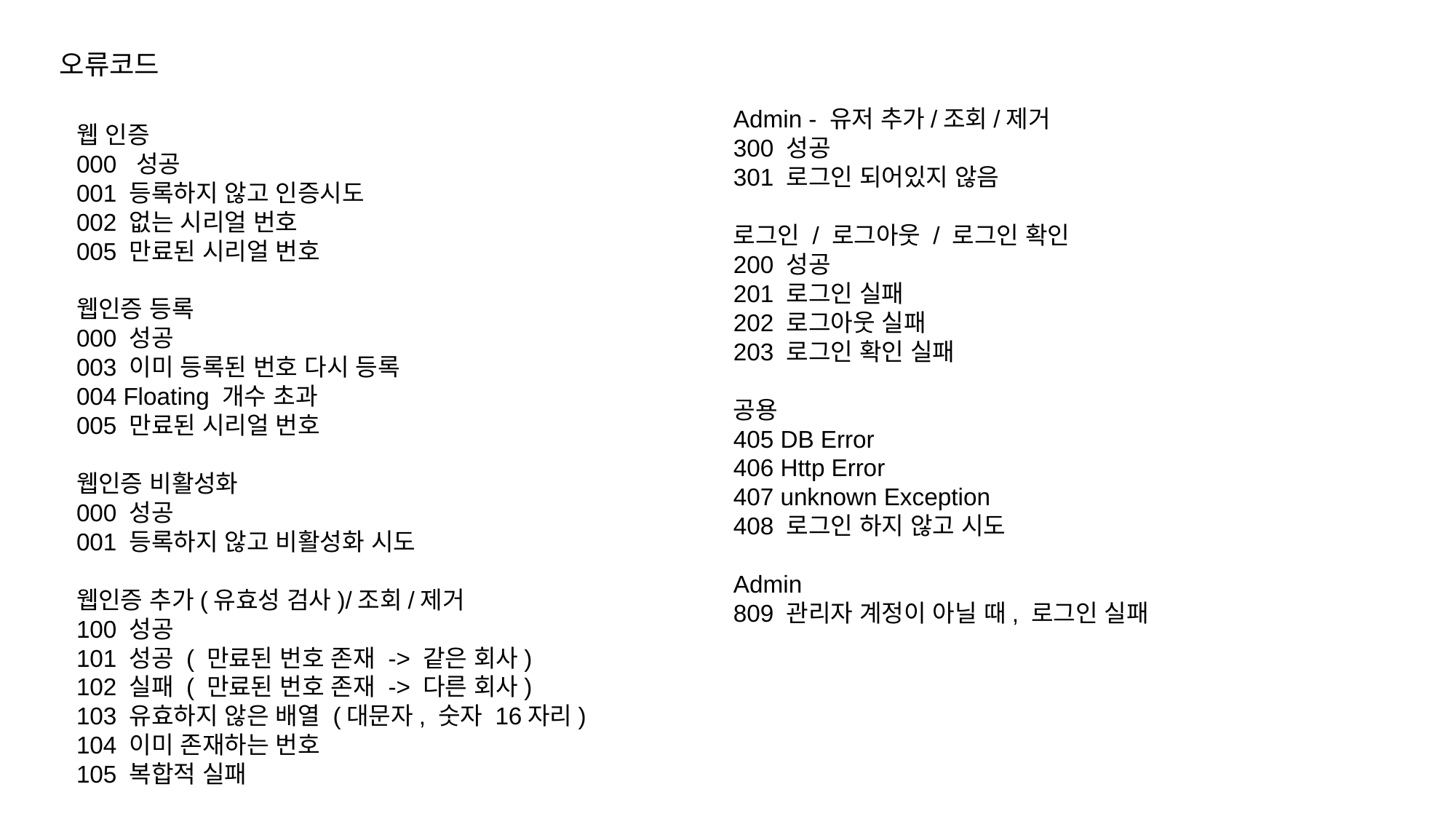

오류코드
Admin - 유저 추가/조회/제거
300 성공
301 로그인 되어있지 않음

로그인 / 로그아웃 / 로그인 확인
200 성공
201 로그인 실패
202 로그아웃 실패
203 로그인 확인 실패

공용
405 DB Error
406 Http Error
407 unknown Exception
408 로그인 하지 않고 시도

Admin
809 관리자 계정이 아닐 때, 로그인 실패
웹 인증
000  성공
001 등록하지 않고 인증시도
002 없는 시리얼 번호
005 만료된 시리얼 번호

웹인증 등록
000 성공
003 이미 등록된 번호 다시 등록
004 Floating 개수 초과
005 만료된 시리얼 번호

웹인증 비활성화
000 성공
001 등록하지 않고 비활성화 시도

웹인증 추가(유효성 검사)/조회/제거
100 성공
101 성공 ( 만료된 번호 존재 -> 같은 회사)
102 실패 ( 만료된 번호 존재 -> 다른 회사)
103 유효하지 않은 배열 (대문자, 숫자 16자리)
104 이미 존재하는 번호
105 복합적 실패